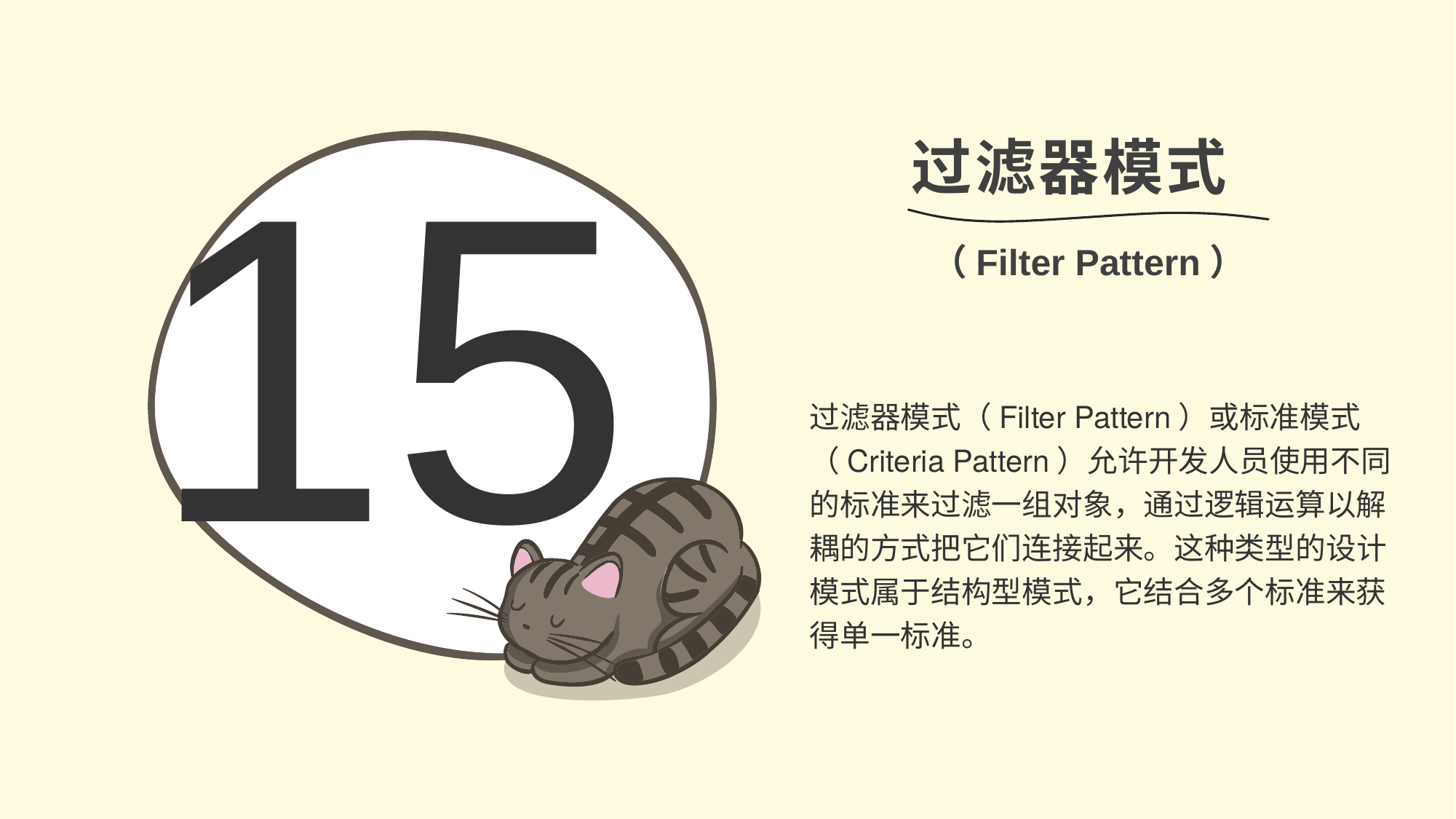

15

过滤器模式

（Filter Pattern）
过滤器模式（Filter Pattern）或标准模式（Criteria Pattern）允许开发人员使用不同的标准来过滤一组对象，通过逻辑运算以解耦的方式把它们连接起来。这种类型的设计模式属于结构型模式，它结合多个标准来获得单一标准。